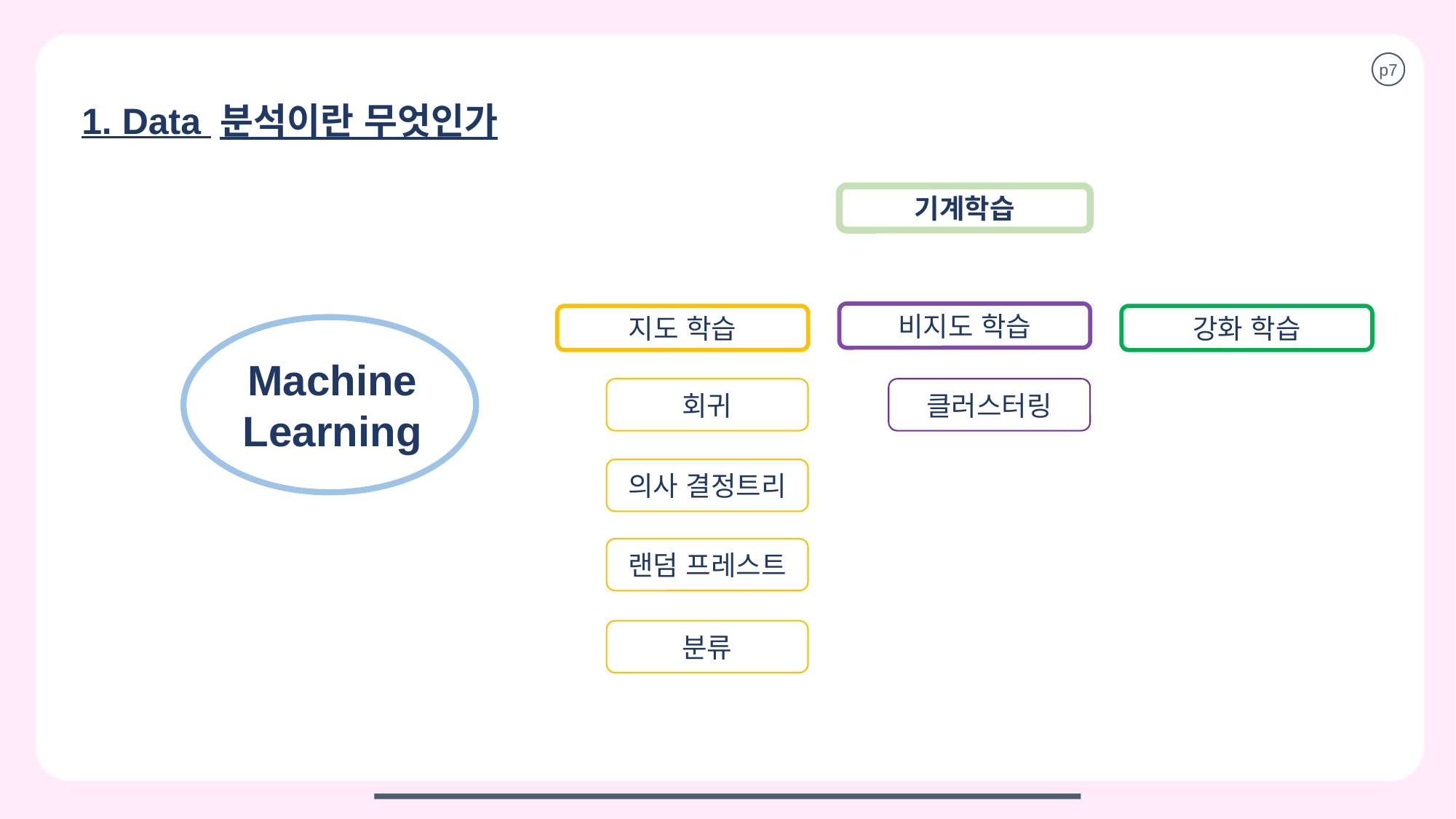

p7
1. Data 분석이란 무엇인가
기계학습
A
비지도 학습
강화 학습
지도 학습

Machine
Learning
회귀
클러스터링
의사 결정트리
랜덤 프레스트
분류